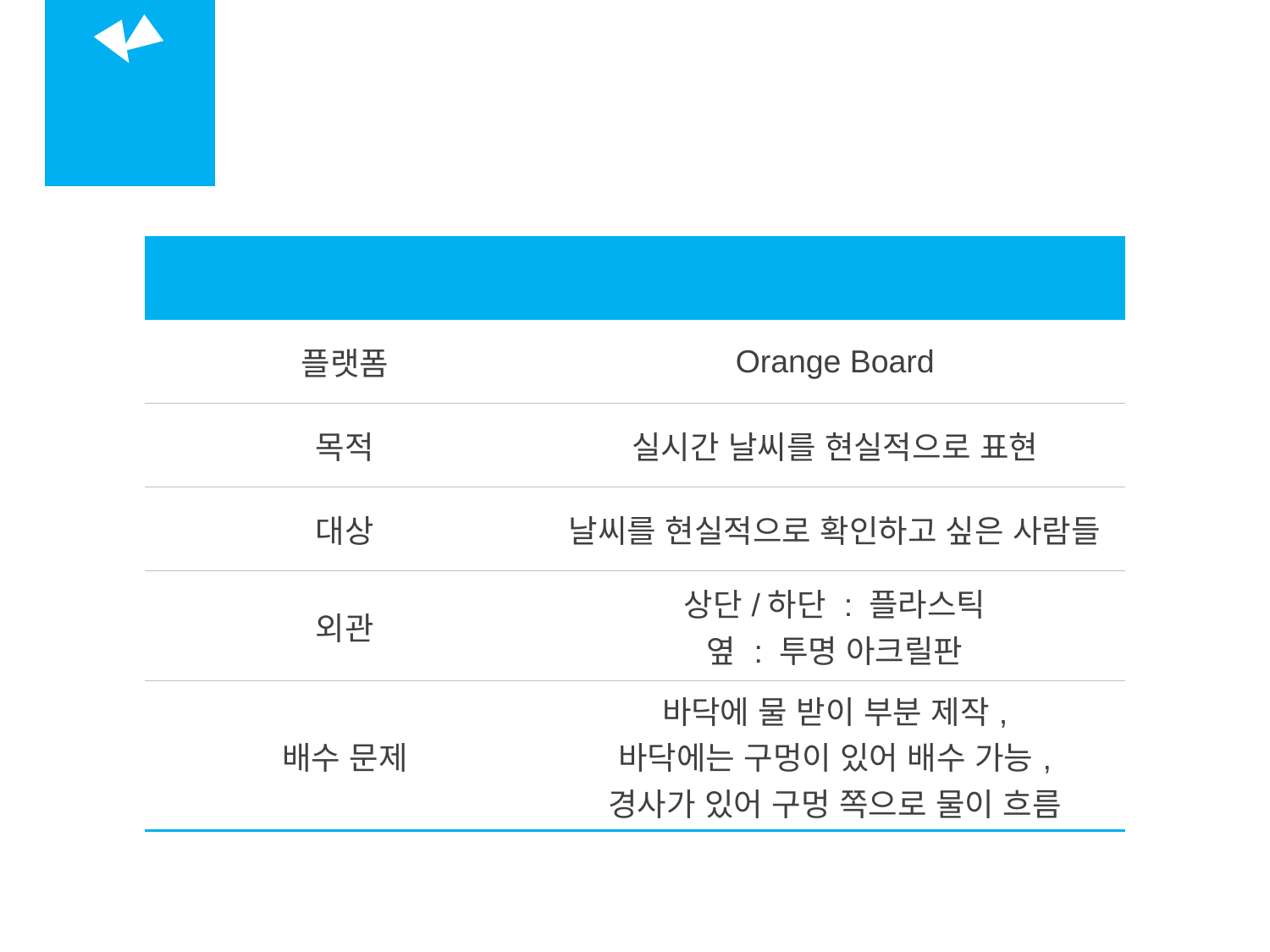

01
웨더 큐브
| 조사 내용 | 웨더 큐브 |
| --- | --- |
| 플랫폼 | Orange Board |
| 목적 | 실시간 날씨를 현실적으로 표현 |
| 대상 | 날씨를 현실적으로 확인하고 싶은 사람들 |
| 외관 | 상단/하단 : 플라스틱 옆 : 투명 아크릴판 |
| 배수 문제 | 바닥에 물 받이 부분 제작, 바닥에는 구멍이 있어 배수 가능, 경사가 있어 구멍 쪽으로 물이 흐름 |